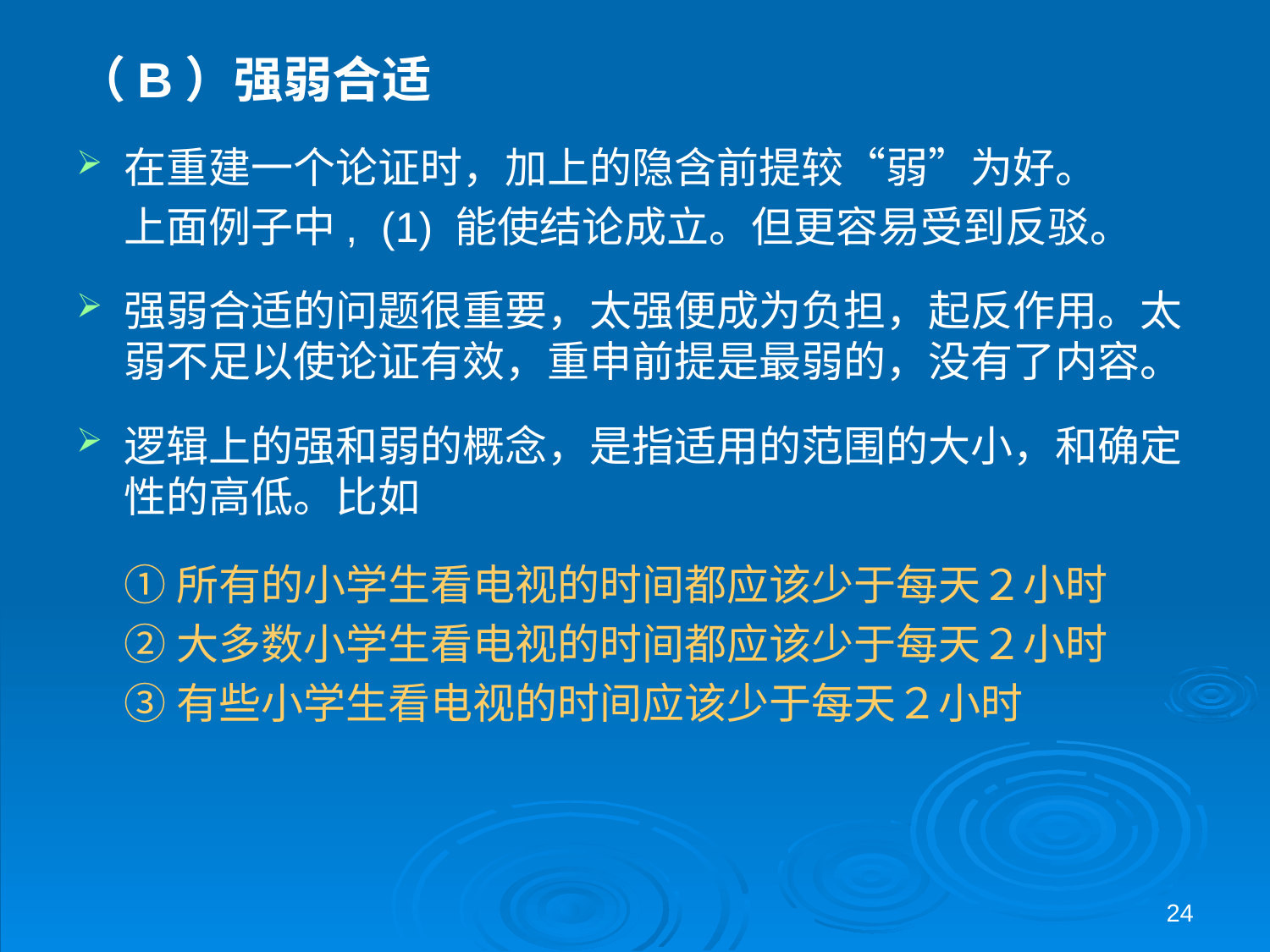

（B）强弱合适

在重建一个论证时，加上的隐含前提较“弱”为好。
	上面例子中,  (1) 能使结论成立。但更容易受到反驳。

强弱合适的问题很重要，太强便成为负担，起反作用。太弱不足以使论证有效，重申前提是最弱的，没有了内容。

逻辑上的强和弱的概念，是指适用的范围的大小，和确定性的高低。比如

	①所有的小学生看电视的时间都应该少于每天２小时
	②大多数小学生看电视的时间都应该少于每天２小时
	③有些小学生看电视的时间应该少于每天２小时

24